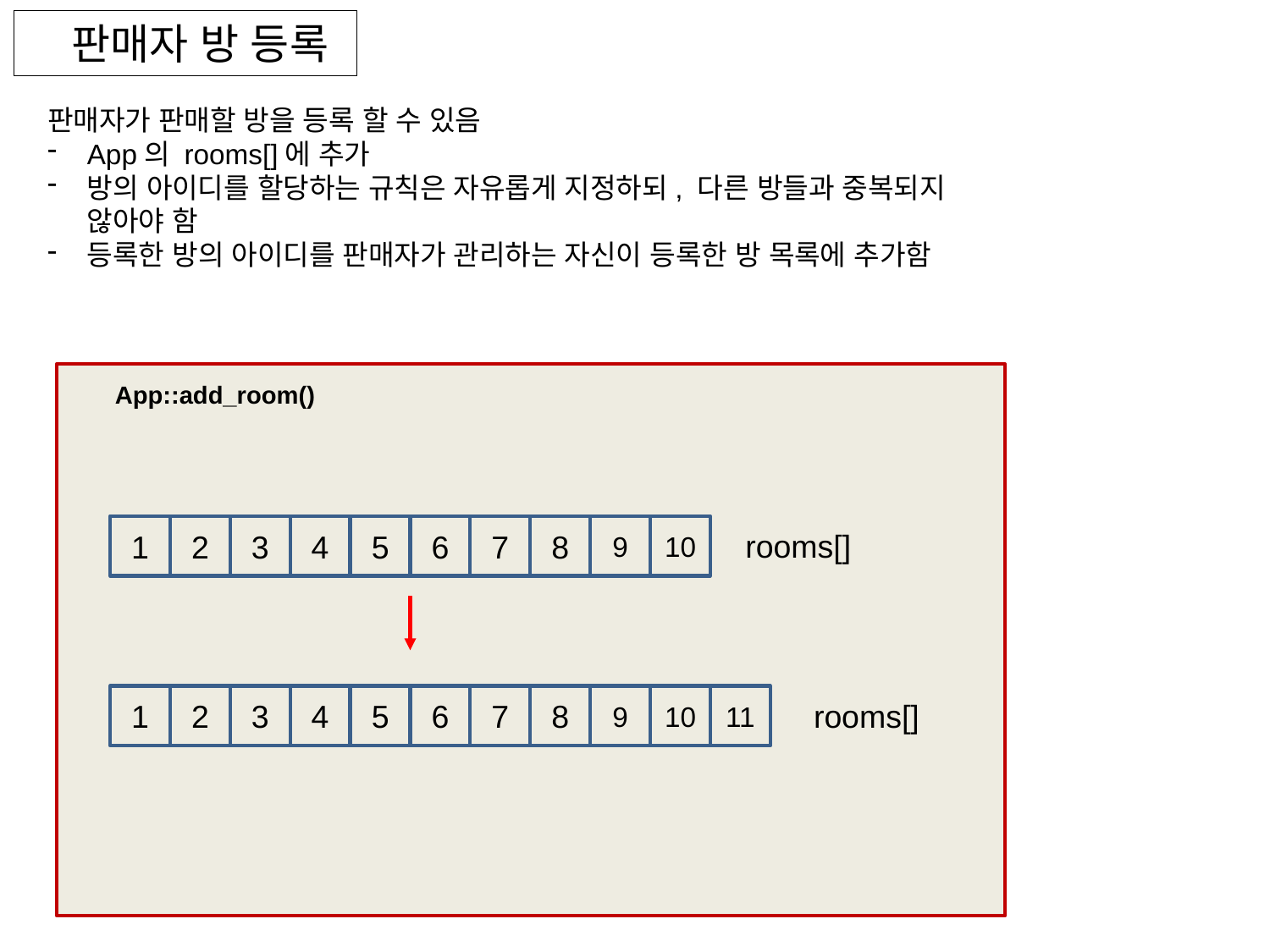

판매자 방 등록
판매자가 판매할 방을 등록 할 수 있음
App의 rooms[]에 추가
방의 아이디를 할당하는 규칙은 자유롭게 지정하되, 다른 방들과 중복되지
않아야 함
등록한 방의 아이디를 판매자가 관리하는 자신이 등록한 방 목록에 추가함

App::add_room()
1
2
3
4
5
6
7
8
9
10
rooms[]
1
2
3
4
5
6
7
8
9
10
11
rooms[]